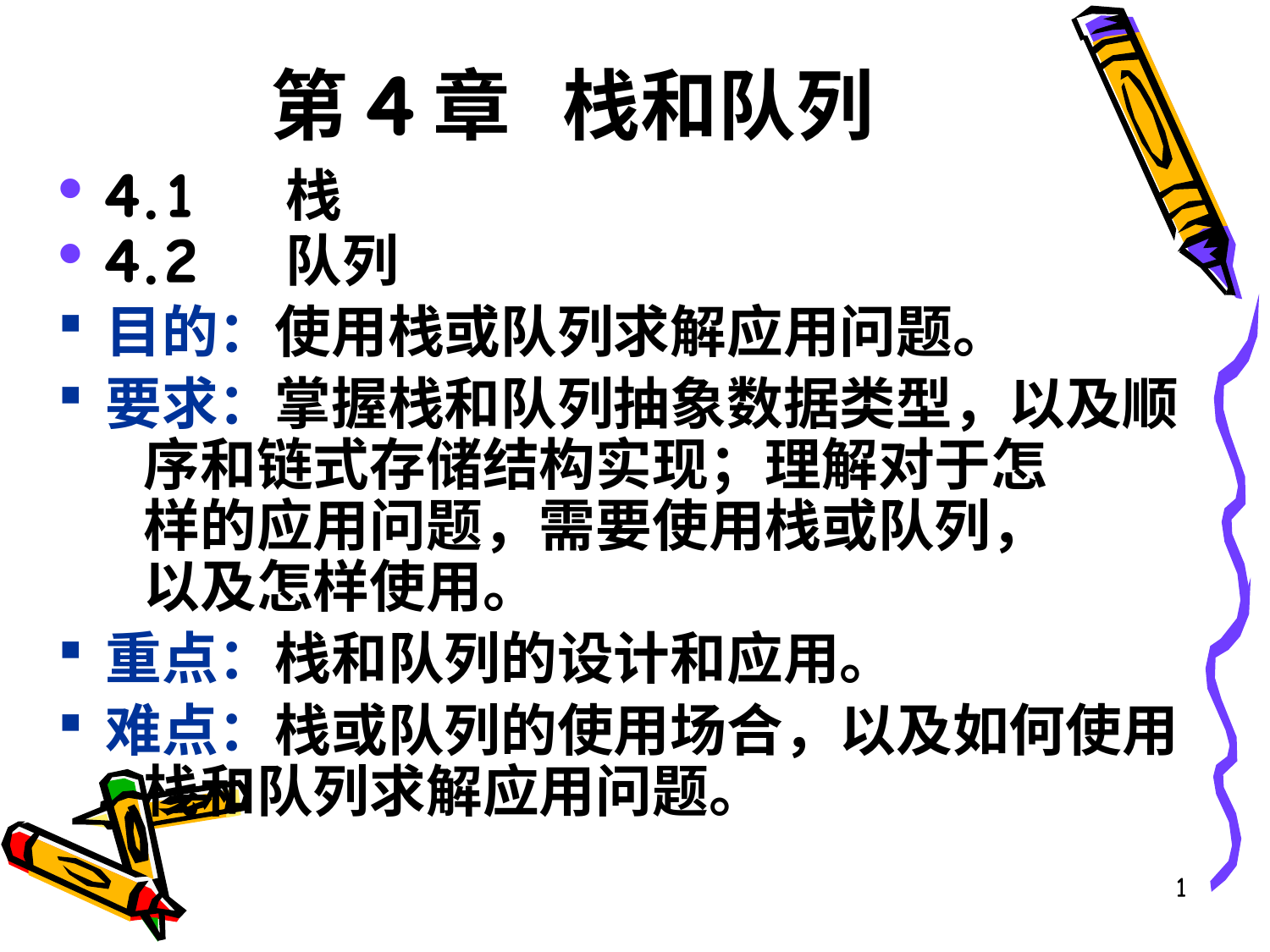

# 第4章   栈和队列
4.1   栈
4.2   队列
目的：使用栈或队列求解应用问题。
要求：掌握栈和队列抽象数据类型，以及顺 	    序和链式存储结构实现；理解对于怎	    	    样的应用问题，需要使用栈或队列，	   	    以及怎样使用。
重点：栈和队列的设计和应用。
难点：栈或队列的使用场合，以及如何使用  	    栈和队列求解应用问题。
1